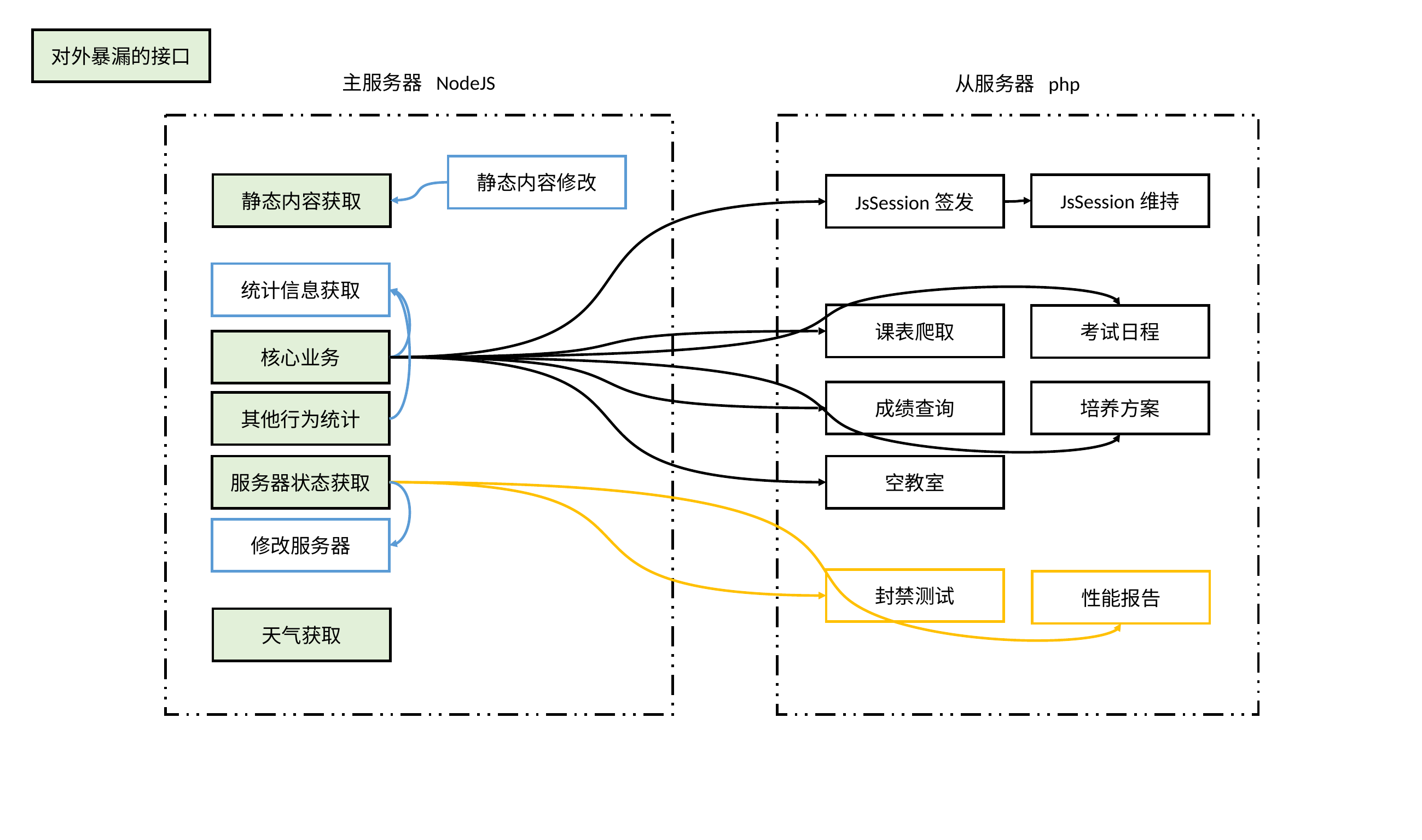

对外暴漏的接口
主服务器  NodeJS
从服务器  php

静态内容修改
静态内容获取
JsSession维持
JsSession签发
统计信息获取
课表爬取
考试日程
核心业务
成绩查询
培养方案
其他行为统计
服务器状态获取
空教室
修改服务器
封禁测试
性能报告
天气获取